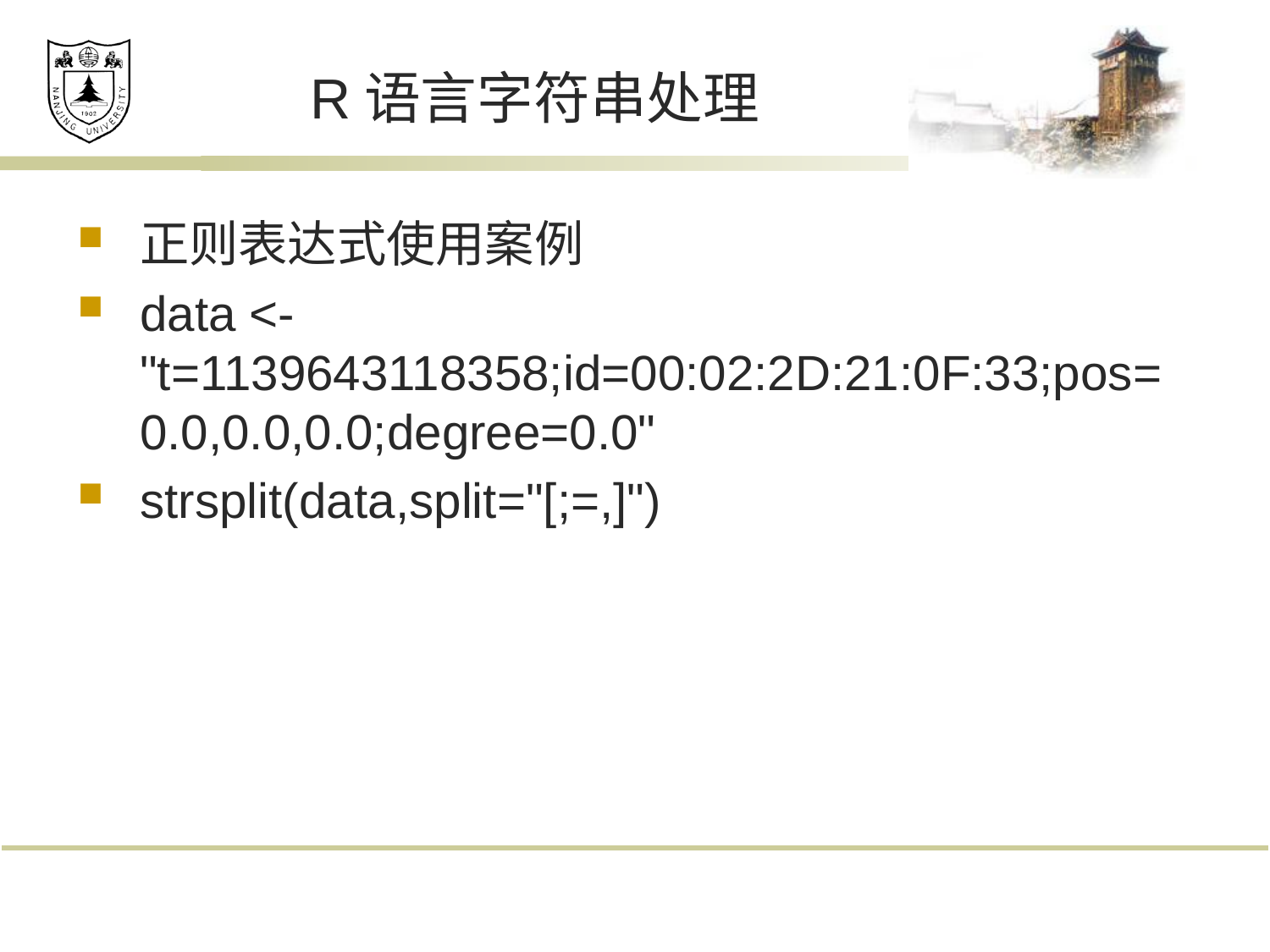

# R语言字符串处理
正则表达式使用案例
data <- "t=1139643118358;id=00:02:2D:21:0F:33;pos=0.0,0.0,0.0;degree=0.0"
strsplit(data,split="[;=,]")